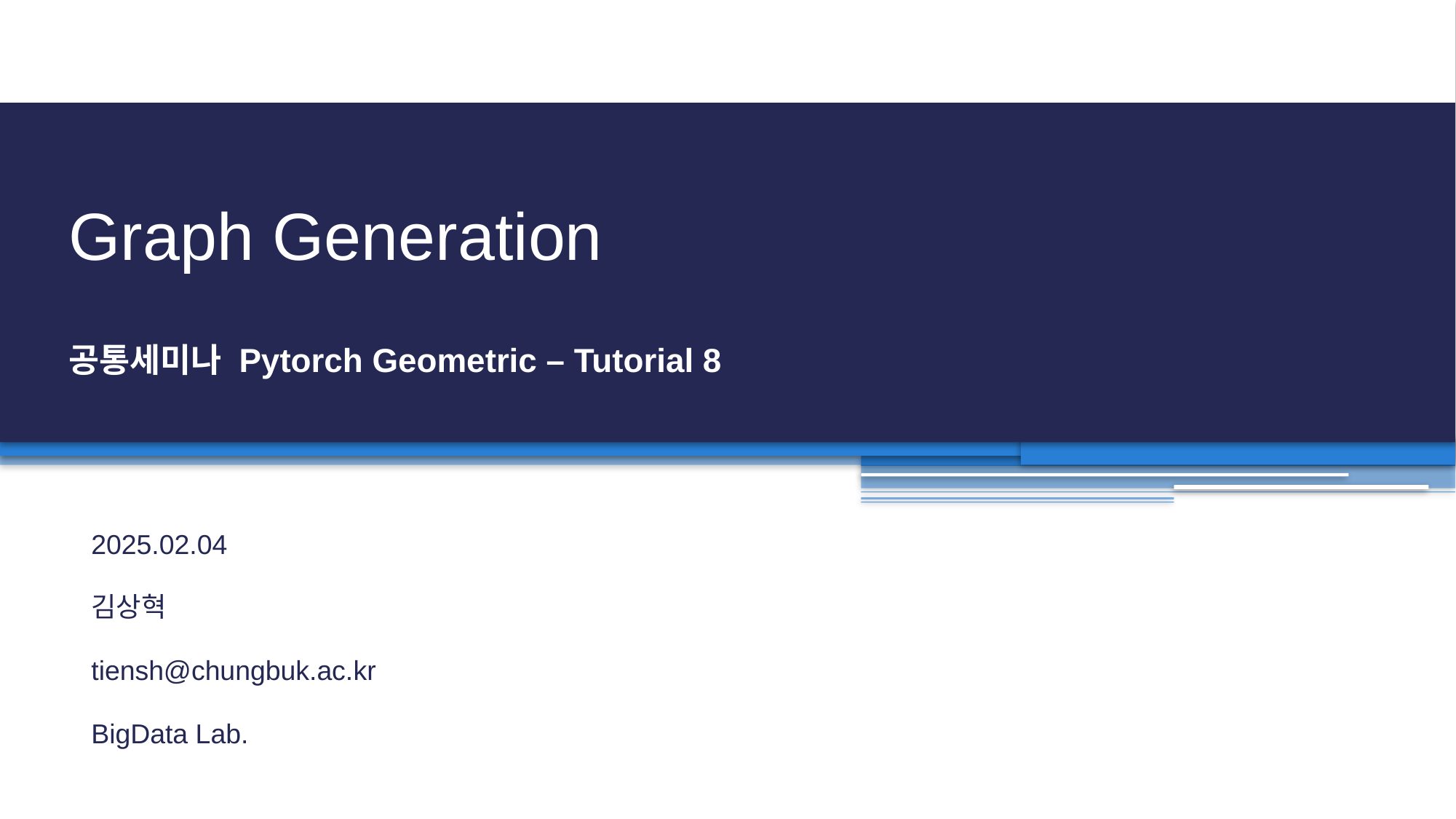

1
# Graph Generation 공통세미나 Pytorch Geometric – Tutorial 8
2025.02.04
김상혁
tiensh@chungbuk.ac.kr
BigData Lab.